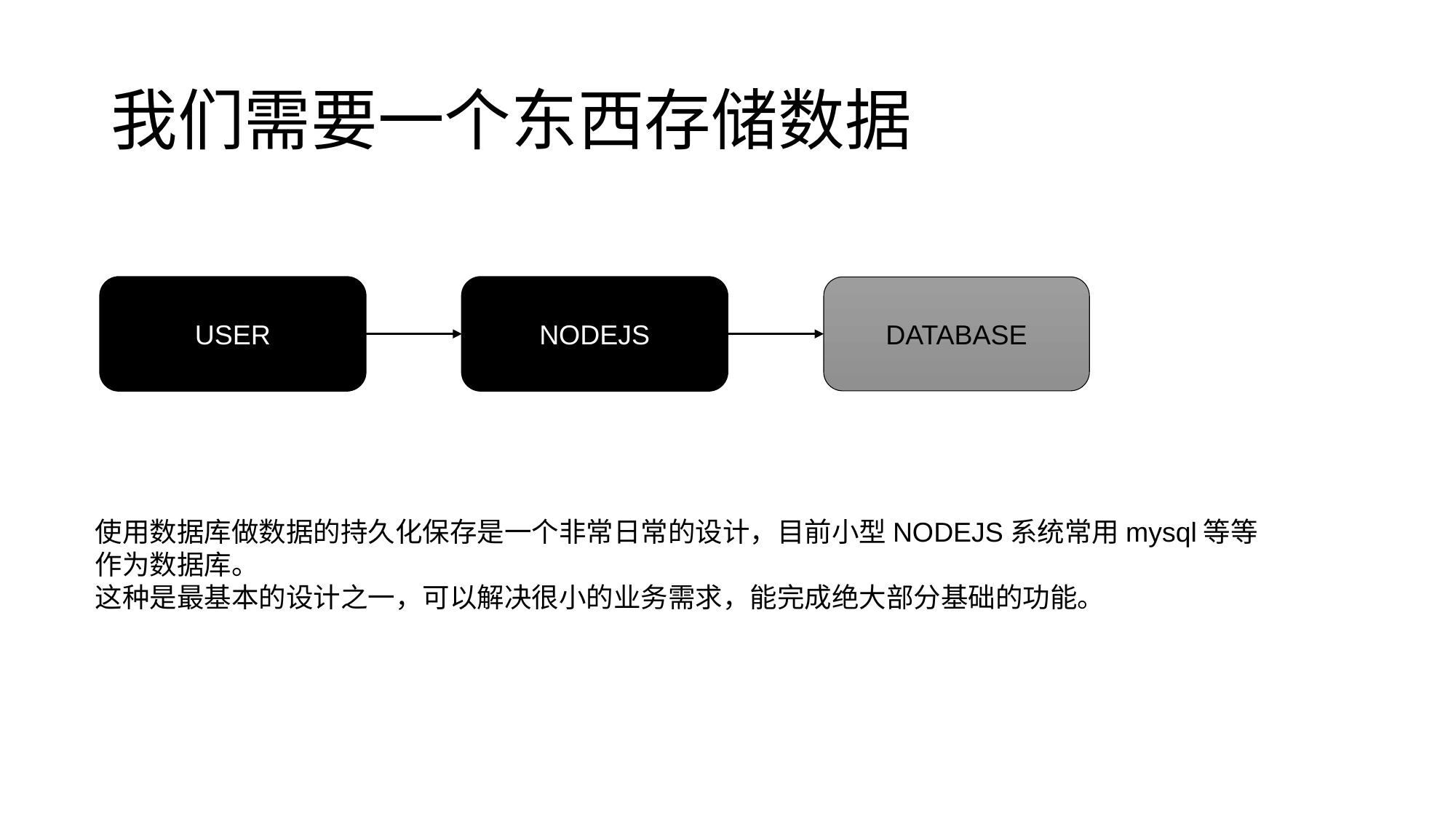

# 我们需要一个东西存储数据
DATABASE
USER
NODEJS
使用数据库做数据的持久化保存是一个非常日常的设计，目前小型NODEJS系统常用mysql等等
作为数据库。
这种是最基本的设计之一，可以解决很小的业务需求，能完成绝大部分基础的功能。